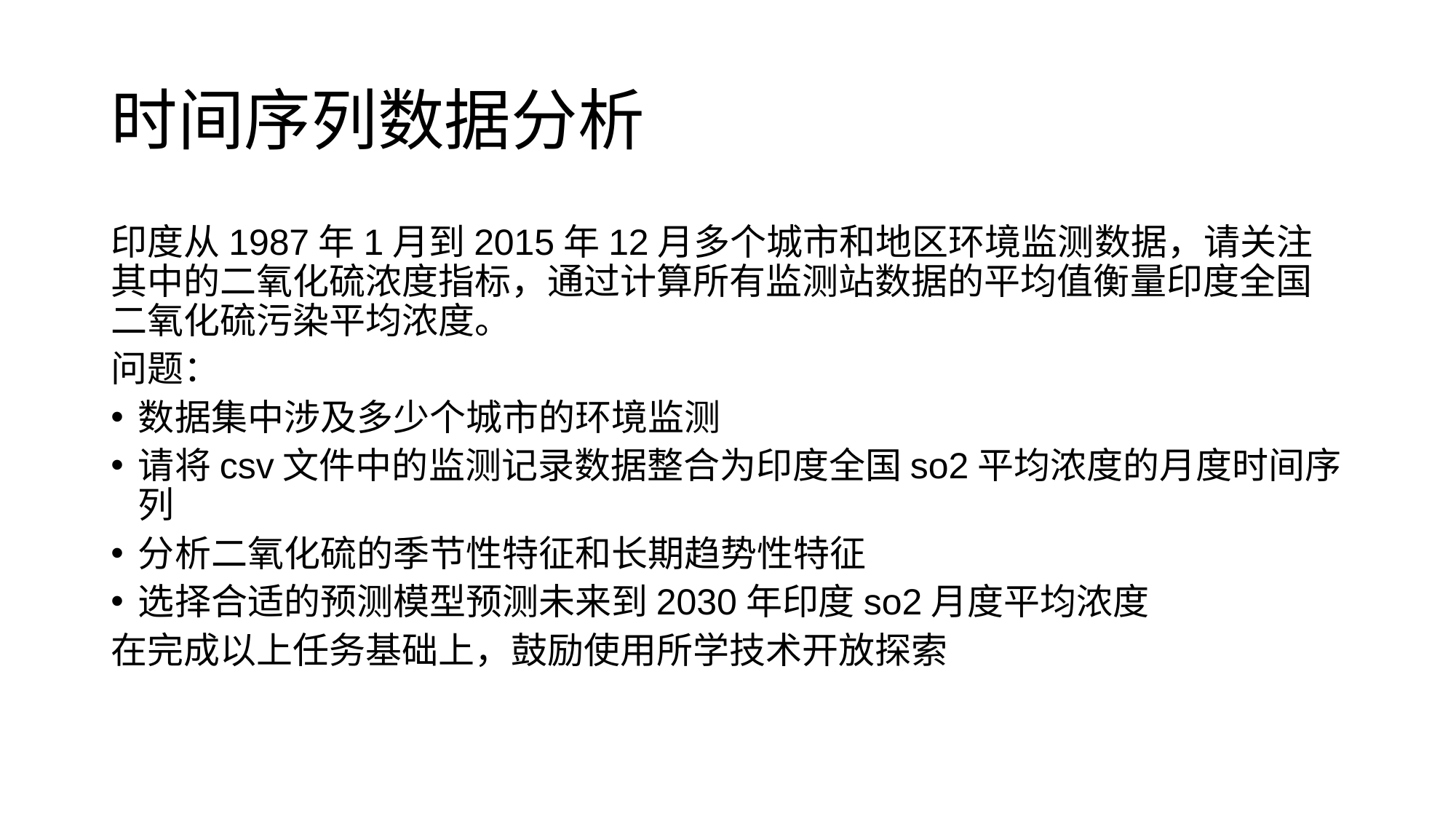

# 时间序列数据分析
印度从1987年1月到2015年12月多个城市和地区环境监测数据，请关注其中的二氧化硫浓度指标，通过计算所有监测站数据的平均值衡量印度全国二氧化硫污染平均浓度。
问题：
数据集中涉及多少个城市的环境监测
请将csv文件中的监测记录数据整合为印度全国so2平均浓度的月度时间序列
分析二氧化硫的季节性特征和长期趋势性特征
选择合适的预测模型预测未来到2030年印度so2月度平均浓度
在完成以上任务基础上，鼓励使用所学技术开放探索